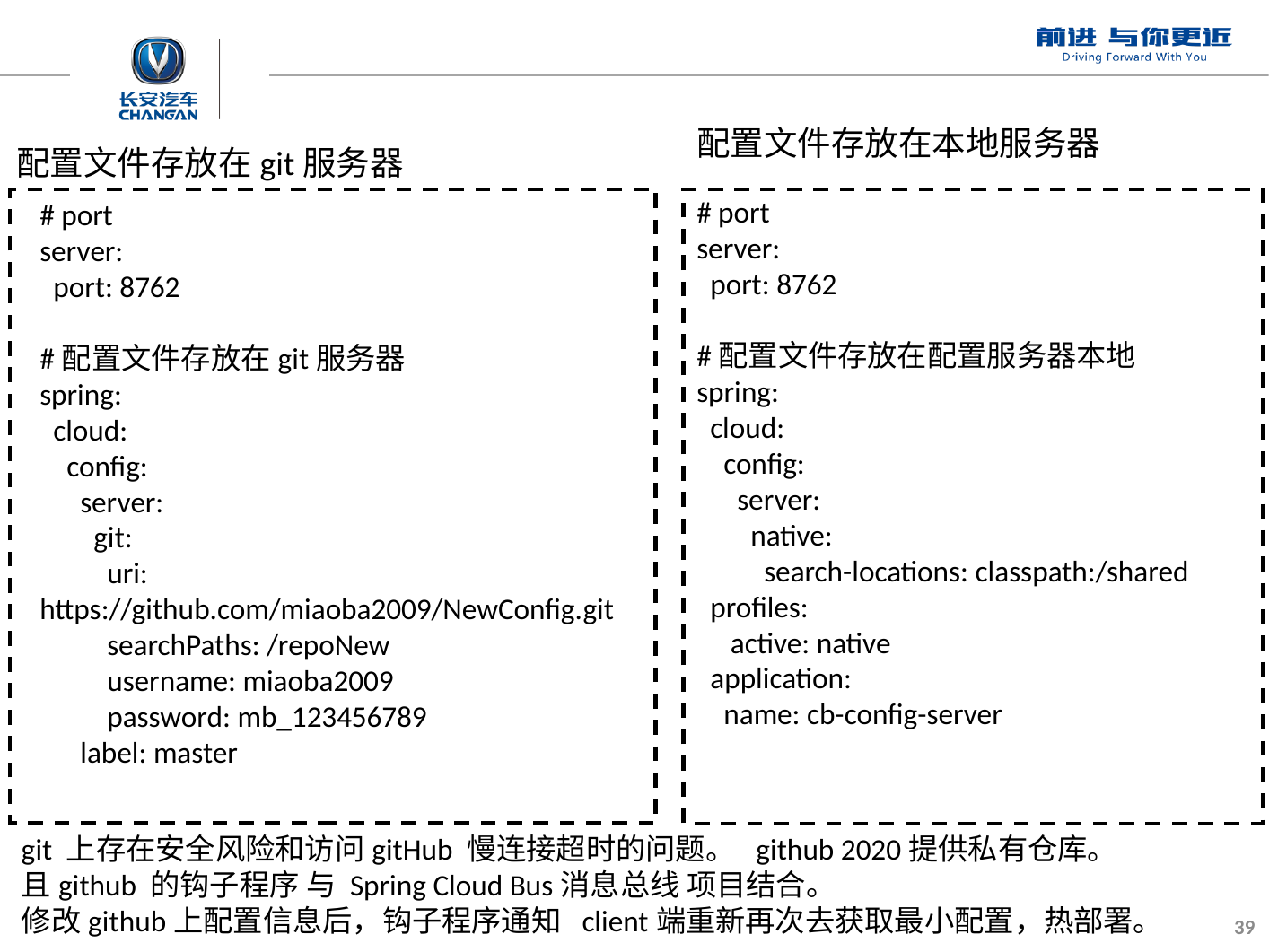

配置文件存放在本地服务器
配置文件存放在git服务器
# port
server:
  port: 8762

#配置文件存放在配置服务器本地
spring:
  cloud:
    config:
      server:
        native:
          search-locations: classpath:/shared
  profiles:
     active: native
  application:
    name: cb-config-server

# port
server:
  port: 8762

#配置文件存放在git服务器
spring:
  cloud:
    config:
      server:
        git:
          uri: https://github.com/miaoba2009/NewConfig.git
          searchPaths: /repoNew
          username: miaoba2009
          password: mb_123456789
      label: master

git 上存在安全风险和访问gitHub 慢连接超时的问题。  github 2020提供私有仓库。
且github 的钩子程序 与 Spring Cloud Bus消息总线 项目结合。
修改github上配置信息后，钩子程序通知  client端重新再次去获取最小配置，热部署。